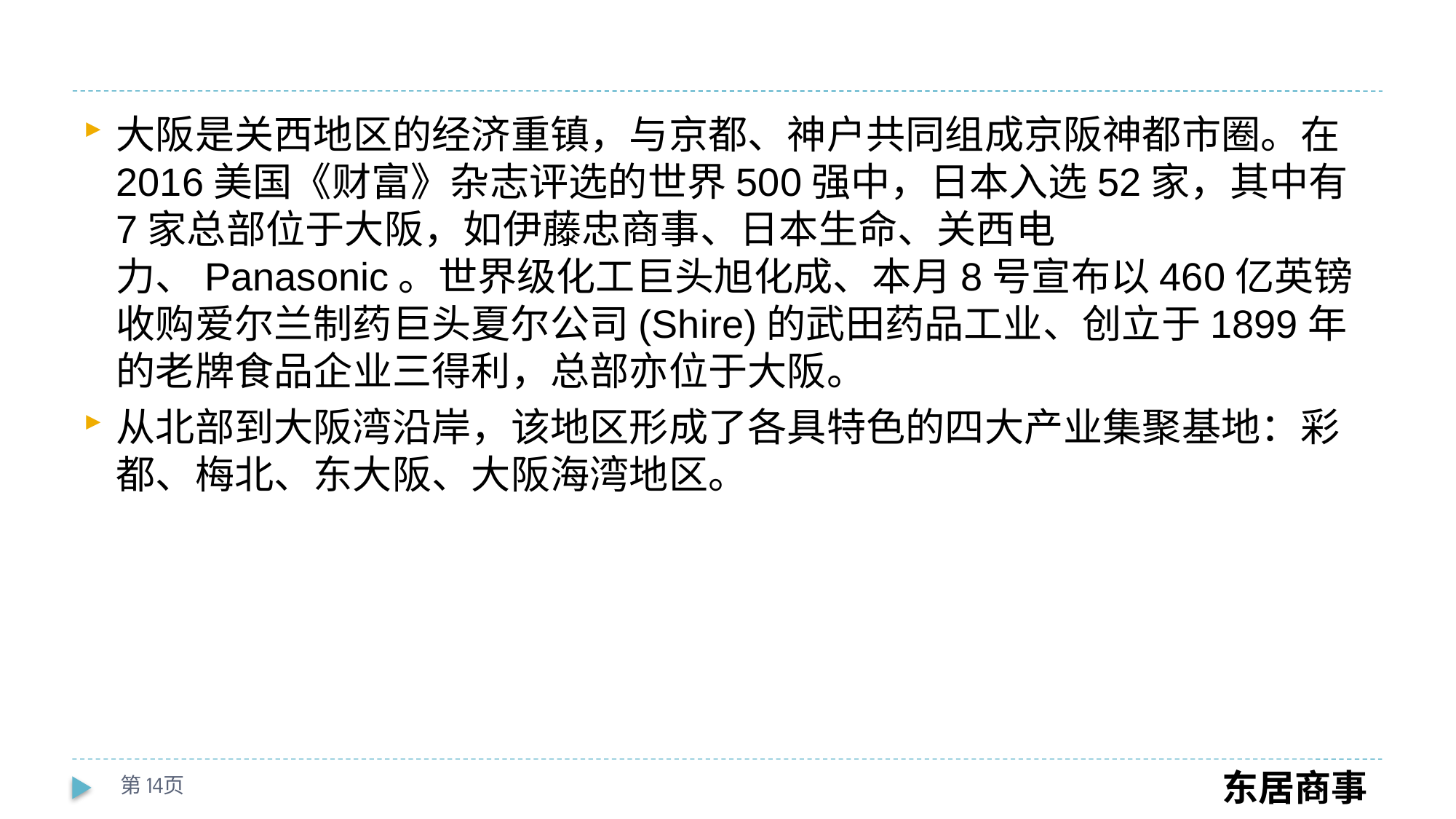

#
大阪是关西地区的经济重镇，与京都、神户共同组成京阪神都市圈。在2016美国《财富》杂志评选的世界500强中，日本入选52家，其中有7家总部位于大阪，如伊藤忠商事、日本生命、关西电力、Panasonic。世界级化工巨头旭化成、本月8号宣布以460亿英镑收购爱尔兰制药巨头夏尔公司(Shire)的武田药品工业、创立于1899年的老牌食品企业三得利，总部亦位于大阪。
从北部到大阪湾沿岸，该地区形成了各具特色的四大产业集聚基地：彩都、梅北、东大阪、大阪海湾地区。

第14页